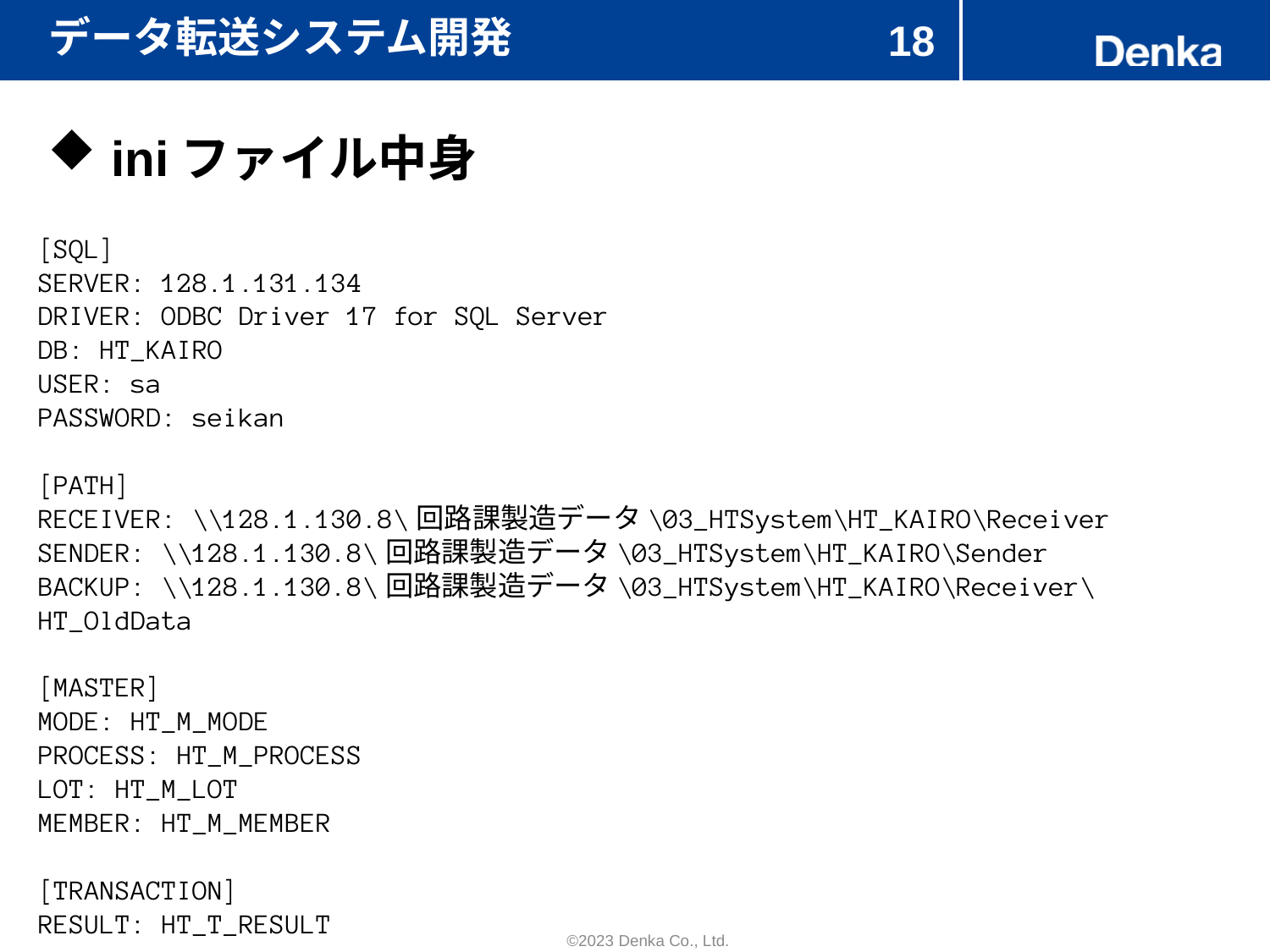

# データ転送システム開発
18
iniファイル中身
[SQL]
SERVER: 128.1.131.134
DRIVER: ODBC Driver 17 for SQL Server
DB: HT_KAIRO
USER: sa
PASSWORD: seikan
[PATH]
RECEIVER: \\128.1.130.8\回路課製造データ\03_HTSystem\HT_KAIRO\Receiver
SENDER: \\128.1.130.8\回路課製造データ\03_HTSystem\HT_KAIRO\Sender
BACKUP: \\128.1.130.8\回路課製造データ\03_HTSystem\HT_KAIRO\Receiver\HT_OldData
[MASTER]
MODE: HT_M_MODE
PROCESS: HT_M_PROCESS
LOT: HT_M_LOT
MEMBER: HT_M_MEMBER
[TRANSACTION]
RESULT: HT_T_RESULT